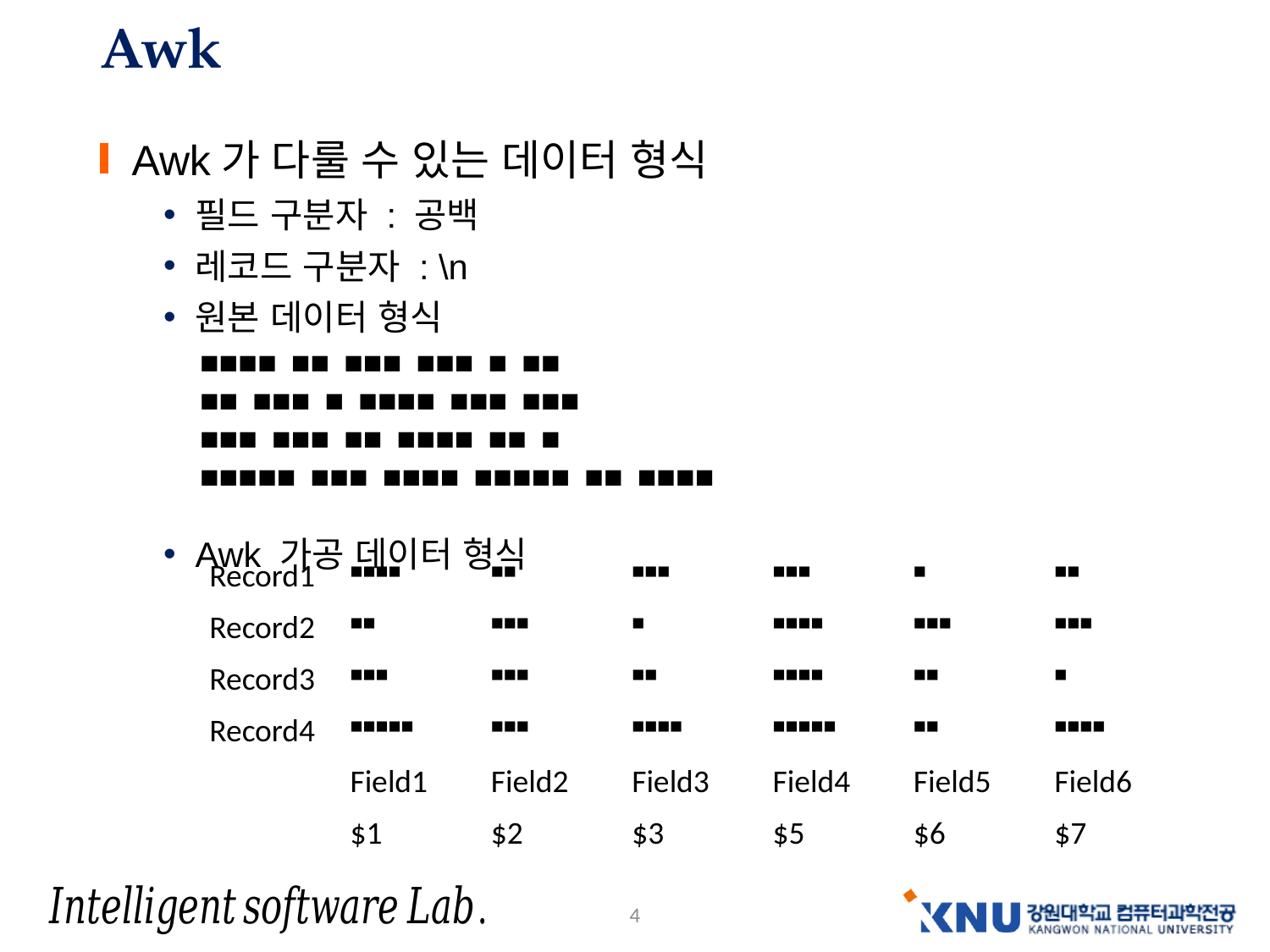

# Awk
Awk가 다룰 수 있는 데이터 형식
필드 구분자 : 공백
레코드 구분자 : \n
원본 데이터 형식

Awk 가공 데이터 형식

■■■■  ■■  ■■■  ■■■  ■  ■■
■■  ■■■  ■  ■■■■  ■■■  ■■■
■■■  ■■■  ■■  ■■■■  ■■  ■
■■■■■  ■■■  ■■■■  ■■■■■  ■■  ■■■■
| Record1 | ■■■■ | ■■ | ■■■ | ■■■ | ■ | ■■ |
| --- | --- | --- | --- | --- | --- | --- |
| Record2 | ■■ | ■■■ | ■ | ■■■■ | ■■■ | ■■■ |
| Record3 | ■■■ | ■■■ | ■■ | ■■■■ | ■■ | ■ |
| Record4 | ■■■■■ | ■■■ | ■■■■ | ■■■■■ | ■■ | ■■■■ |
|  | Field1 | Field2 | Field3 | Field4 | Field5 | Field6 |
|  | $1 | $2 | $3 | $5 | $6 | $7 |